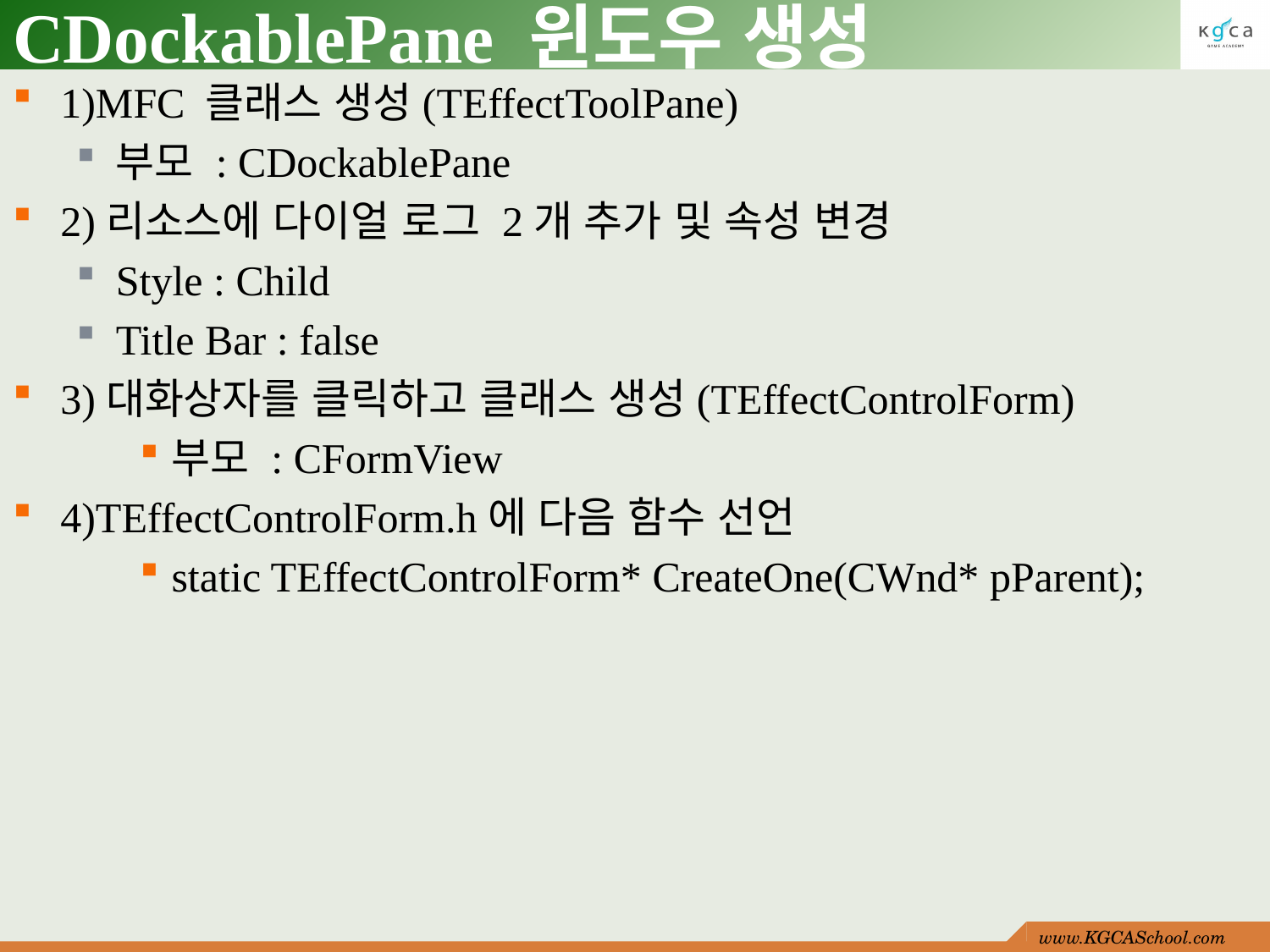

# CDockablePane 윈도우 생성
1)MFC 클래스 생성(TEffectToolPane)
부모 : CDockablePane
2)리소스에 다이얼 로그 2개 추가 및 속성 변경
Style : Child
Title Bar : false
3)대화상자를 클릭하고 클래스 생성(TEffectControlForm)
부모 : CFormView
4)TEffectControlForm.h에 다음 함수 선언
static TEffectControlForm* CreateOne(CWnd* pParent);